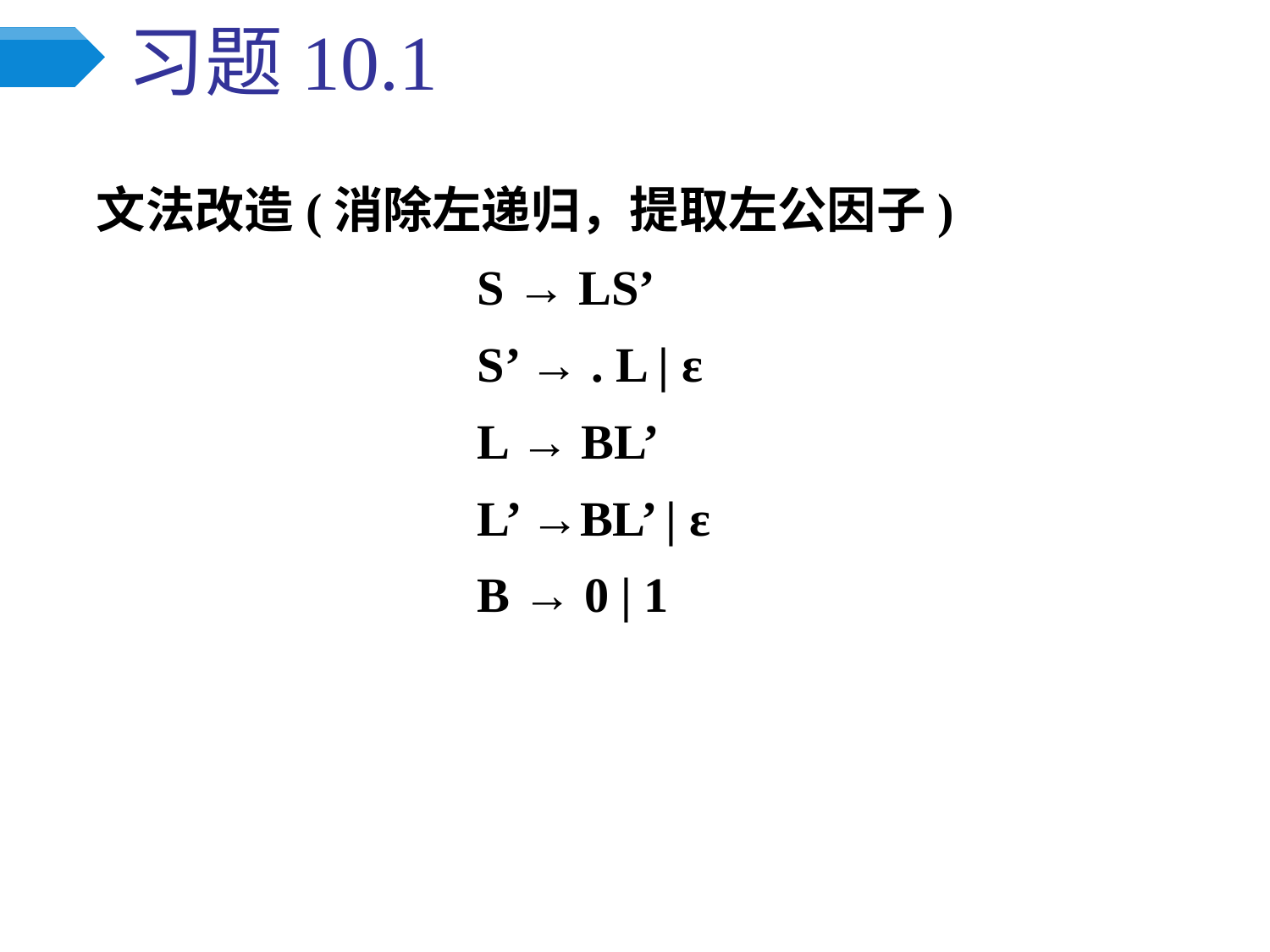

# 习题10.1
文法改造(消除左递归，提取左公因子)
			S → LS’
			S’ → . L | ε
			L → BL’
			L’ →BL’ | ε
			B → 0 | 1